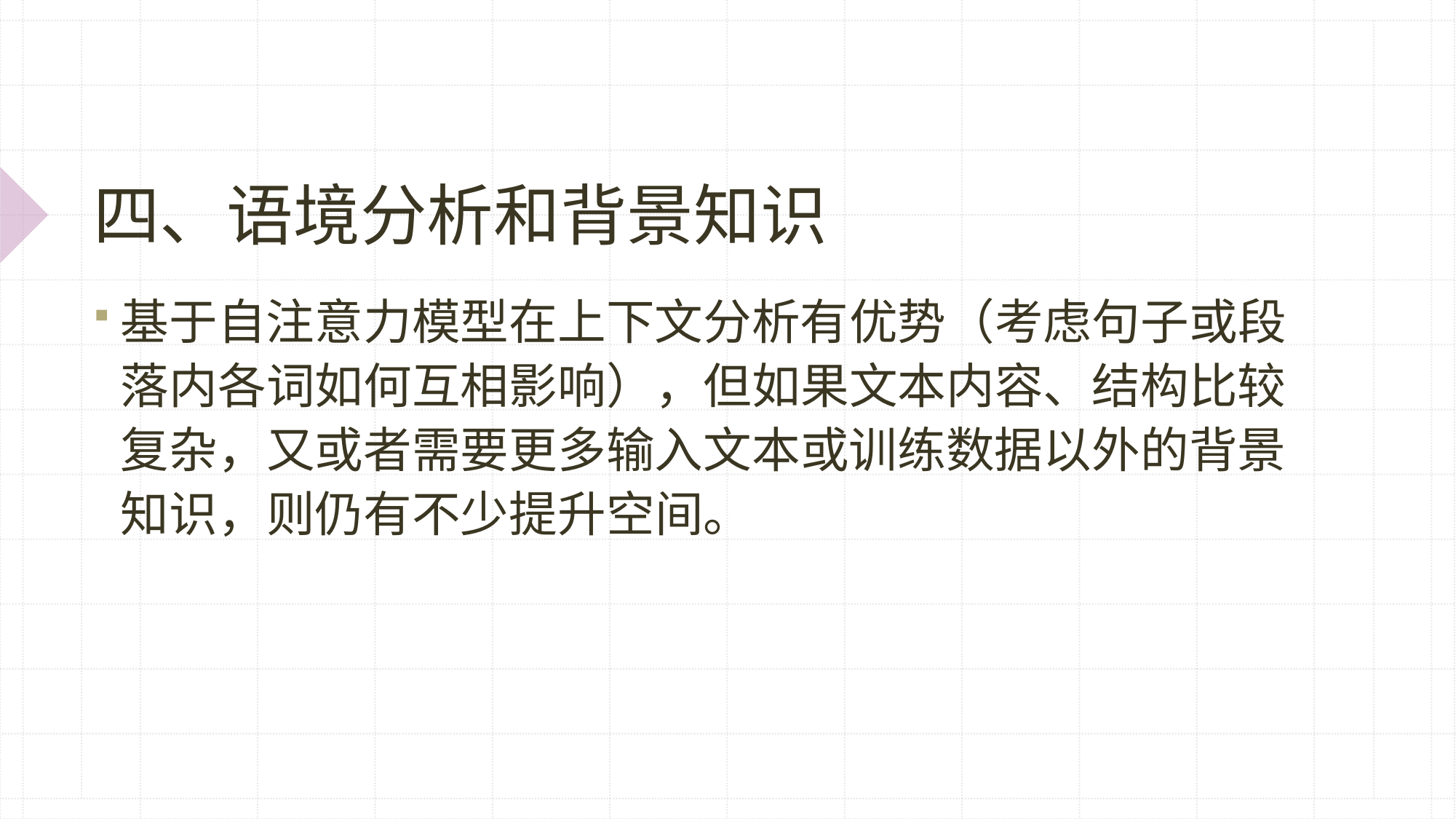

# 四、语境分析和背景知识
基于自注意力模型在上下文分析有优势（考虑句子或段落内各词如何互相影响），但如果文本内容、结构比较复杂，又或者需要更多输入文本或训练数据以外的背景知识，则仍有不少提升空间。